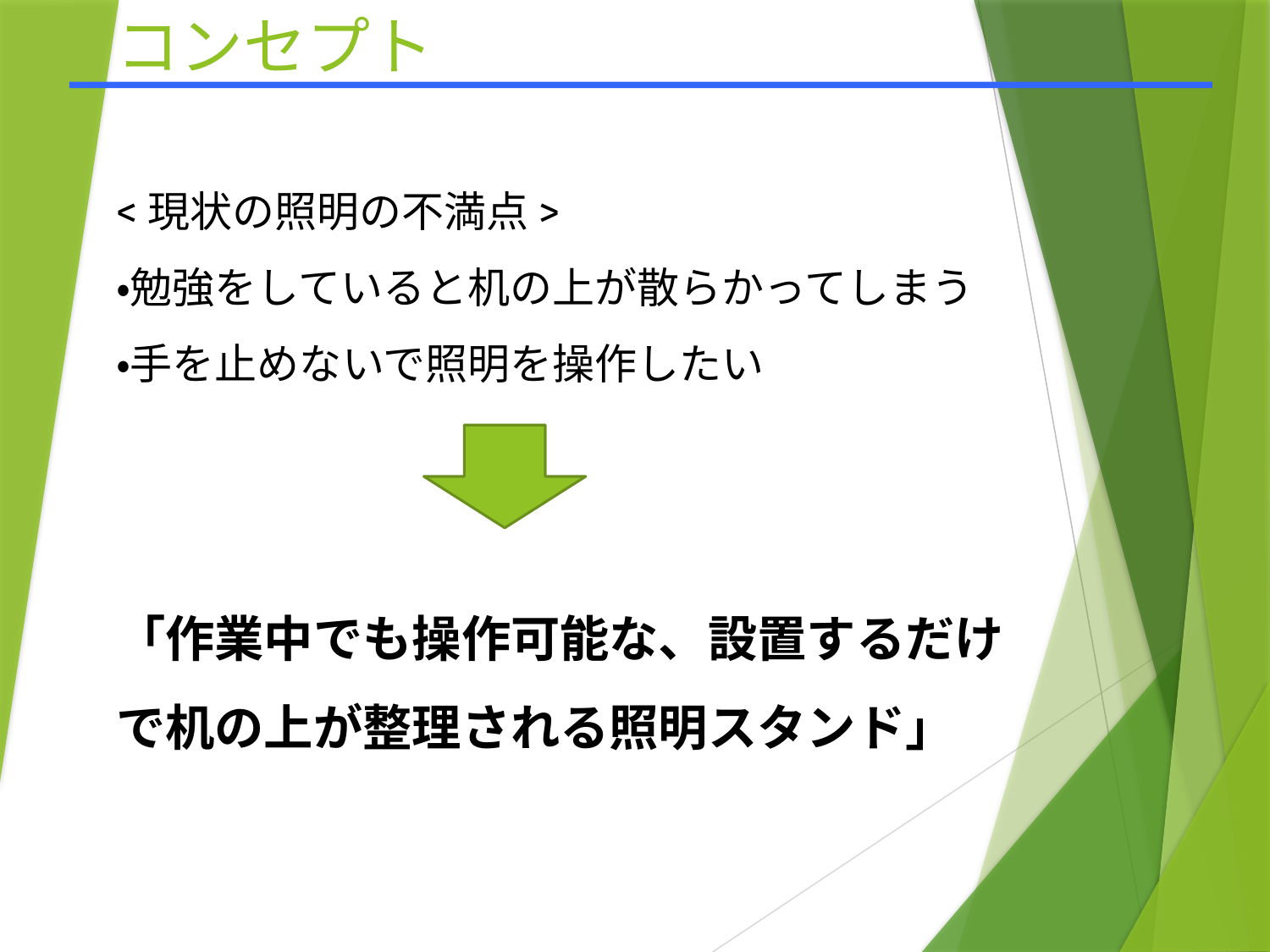

# コンセプト

<現状の照明の不満点>
・勉強をしていると机の上が散らかってしまう
・手を止めないで照明を操作したい

「作業中でも操作可能な、設置するだけで机の上が整理される照明スタンド」